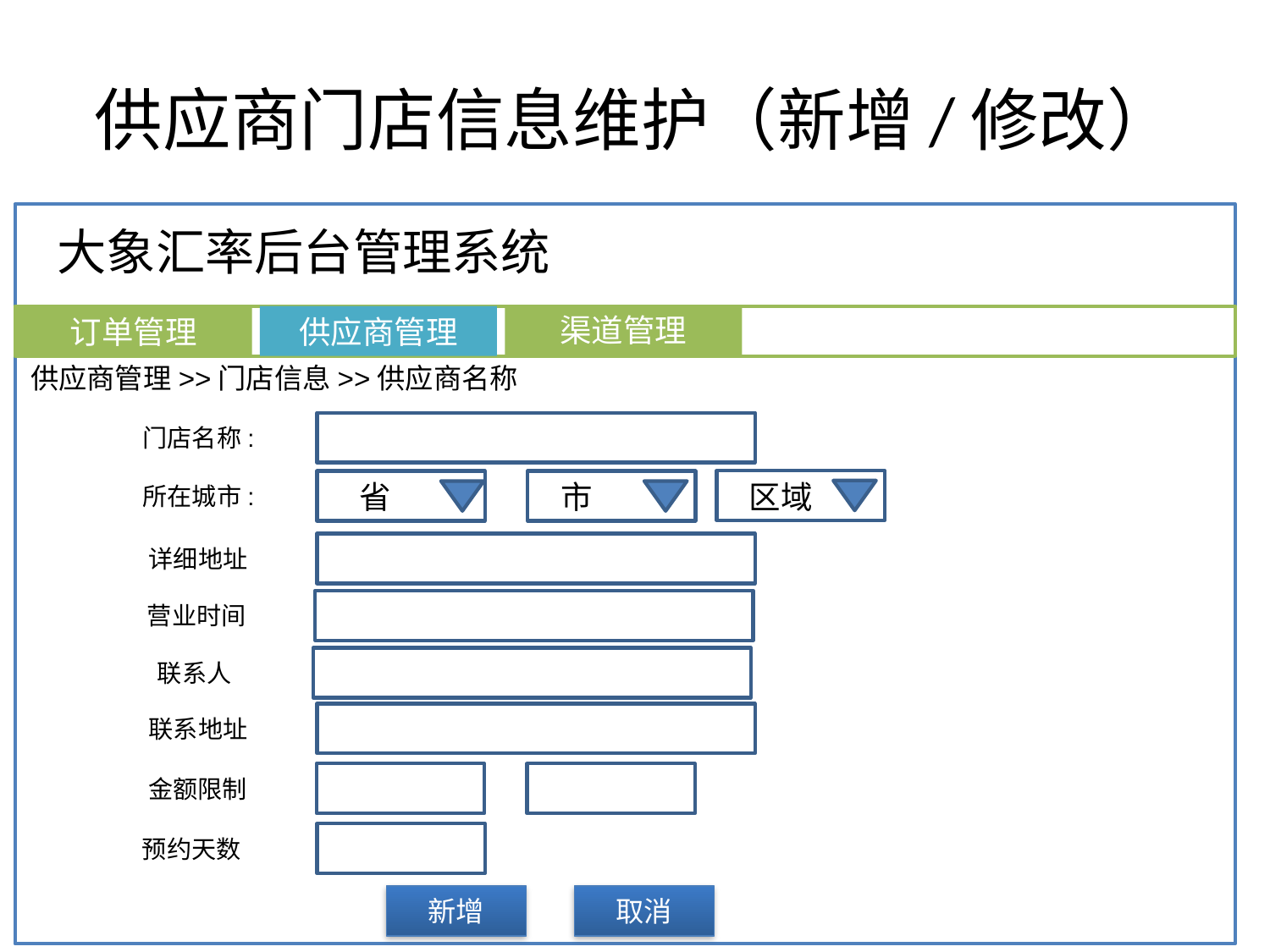

# 供应商门店信息维护（新增/修改）

大象汇率后台管理系统
渠道管理

订单管理
供应商管理
供应商管理>>门店信息>>供应商名称
门店名称:

所在城市:

省
市
区域

详细地址

营业时间

联系人

联系地址

金额限制

预约天数

新增
取消